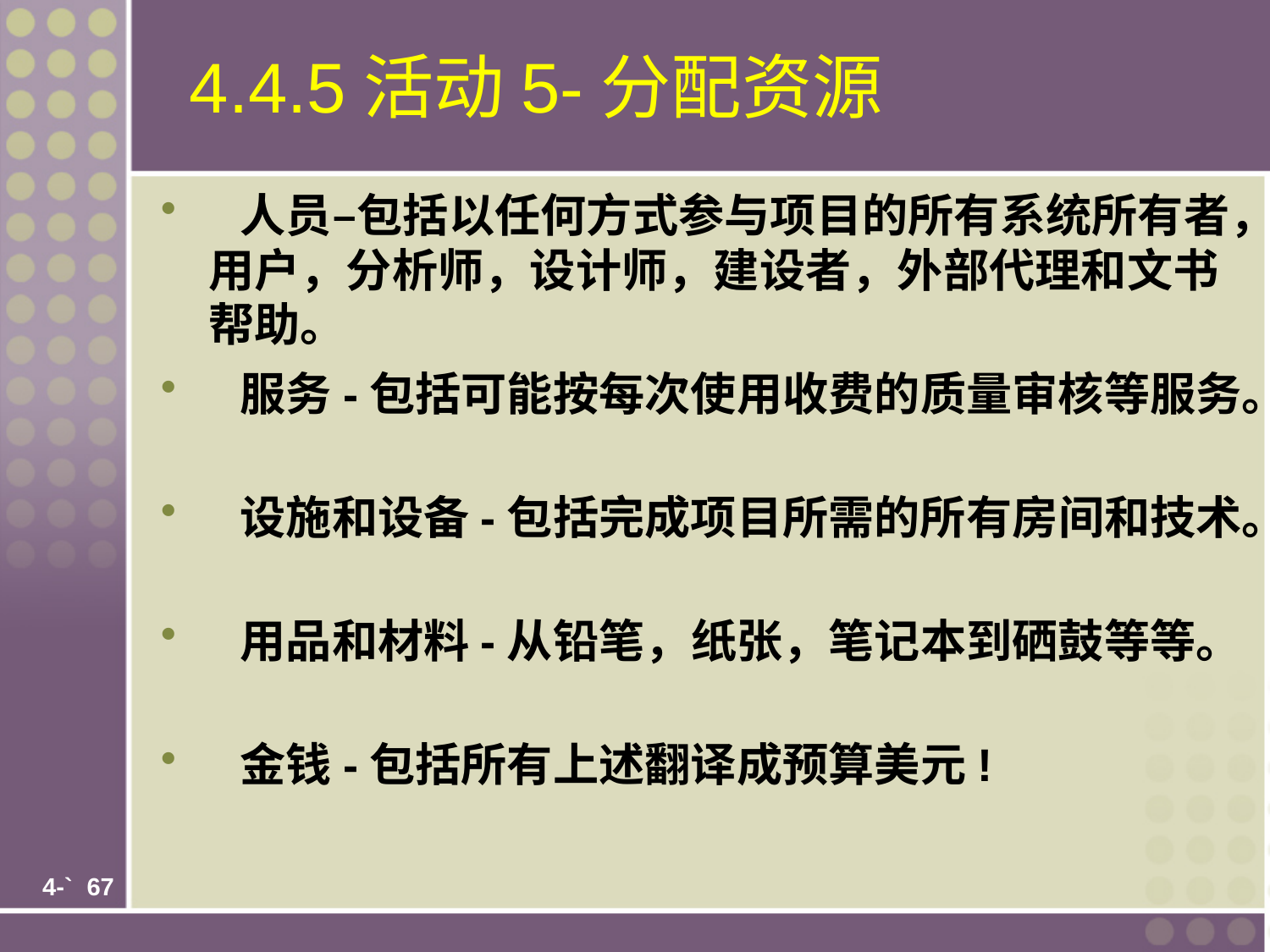

# 4.4.5活动5-分配资源
  人员–包括以任何方式参与项目的所有系统所有者，用户，分析师，设计师，建设者，外部代理和文书帮助。
  服务-包括可能按每次使用收费的质量审核等服务。
  设施和设备-包括完成项目所需的所有房间和技术。
  用品和材料-从铅笔，纸张，笔记本到硒鼓等等。
  金钱-包括所有上述翻译成预算美元!
  4-`  67